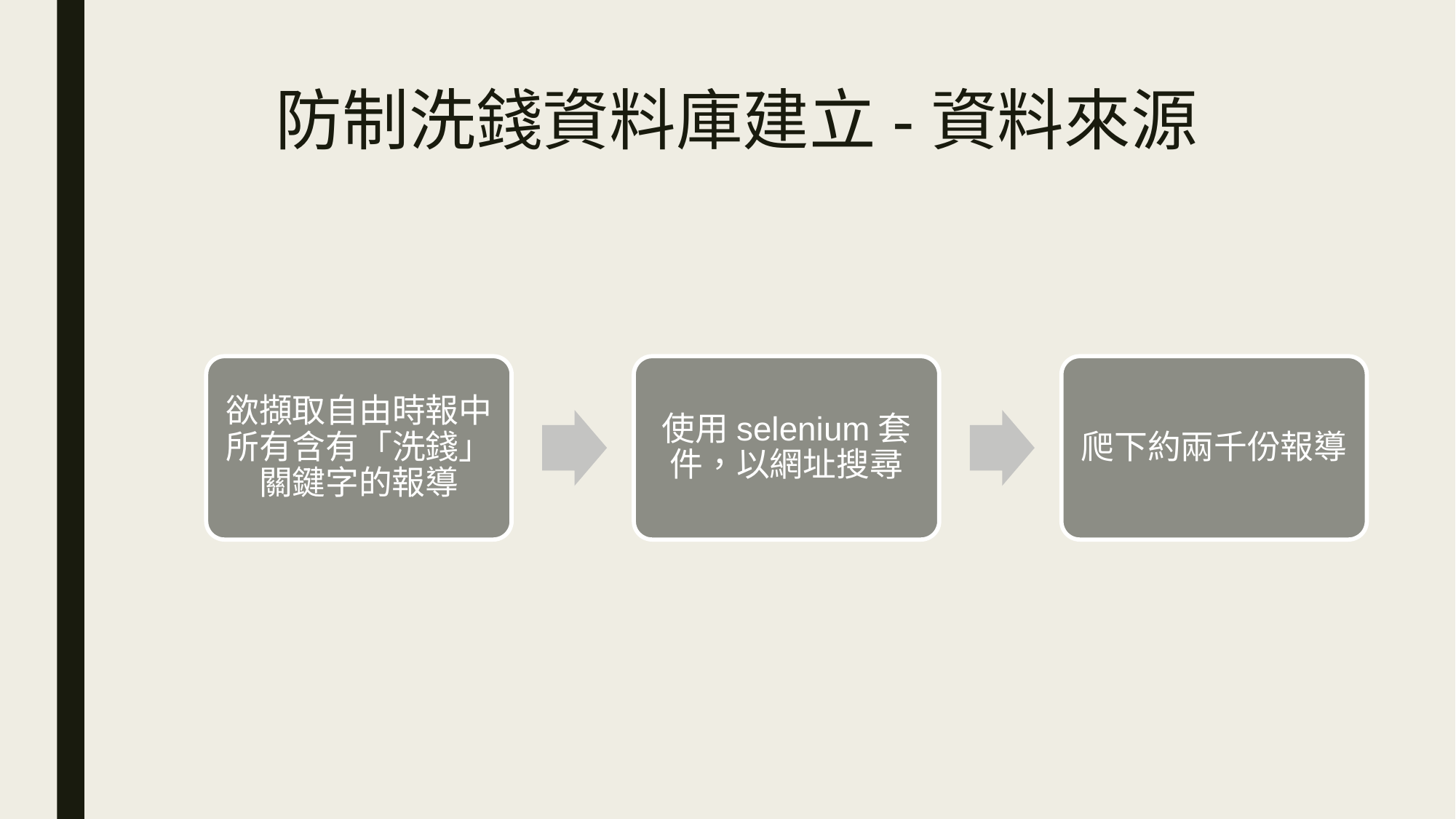

# 防制洗錢資料庫建立-資料來源

欲擷取自由時報中所有含有「洗錢」關鍵字的報導
使用selenium套件，以網址搜尋
爬下約兩千份報導